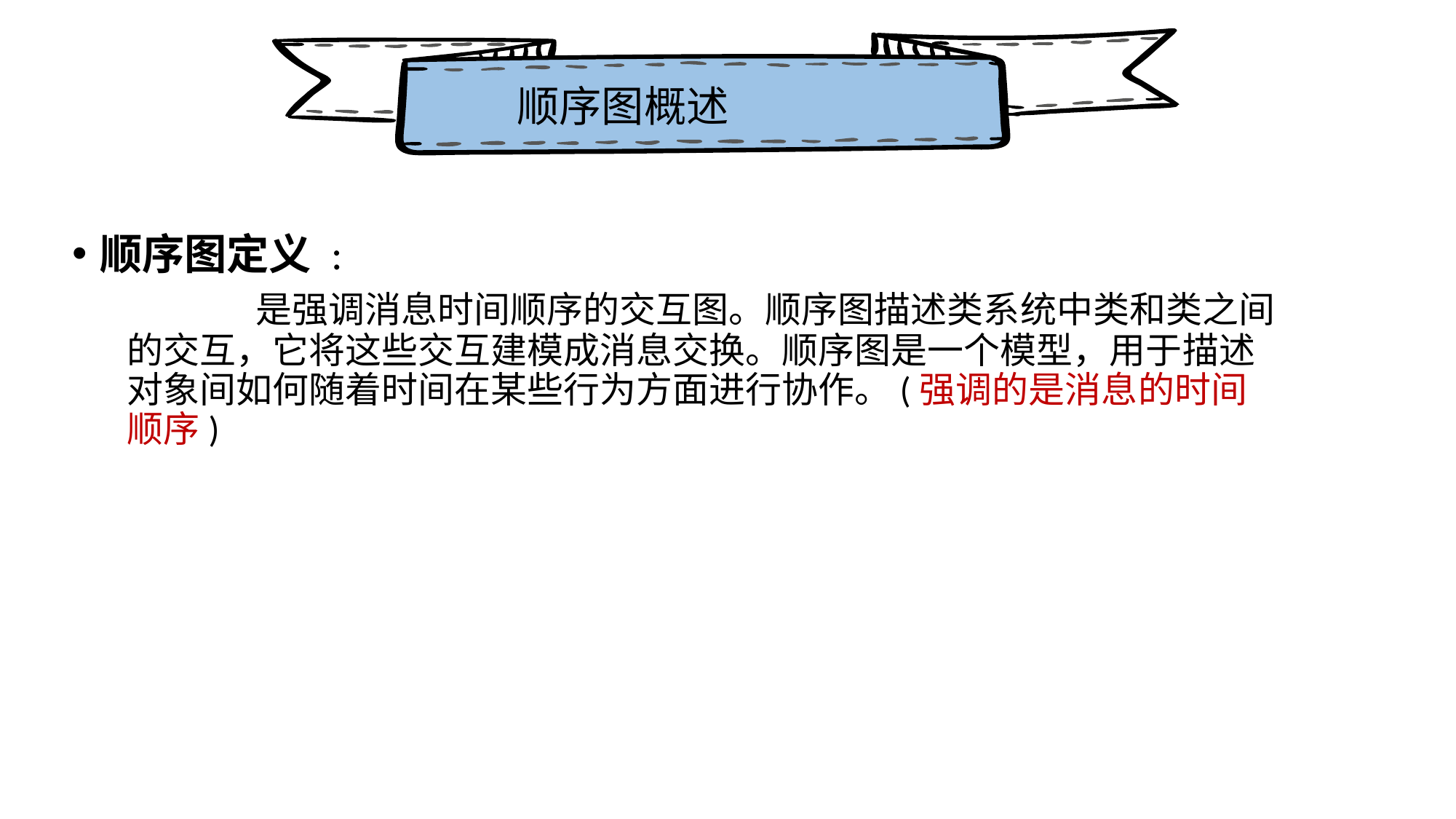

顺序图概述
顺序图定义 :
	 是强调消息时间顺序的交互图。顺序图描述类系统中类和类之间的交互，它将这些交互建模成消息交换。顺序图是一个模型，用于描述对象间如何随着时间在某些行为方面进行协作。(强调的是消息的时间顺序)